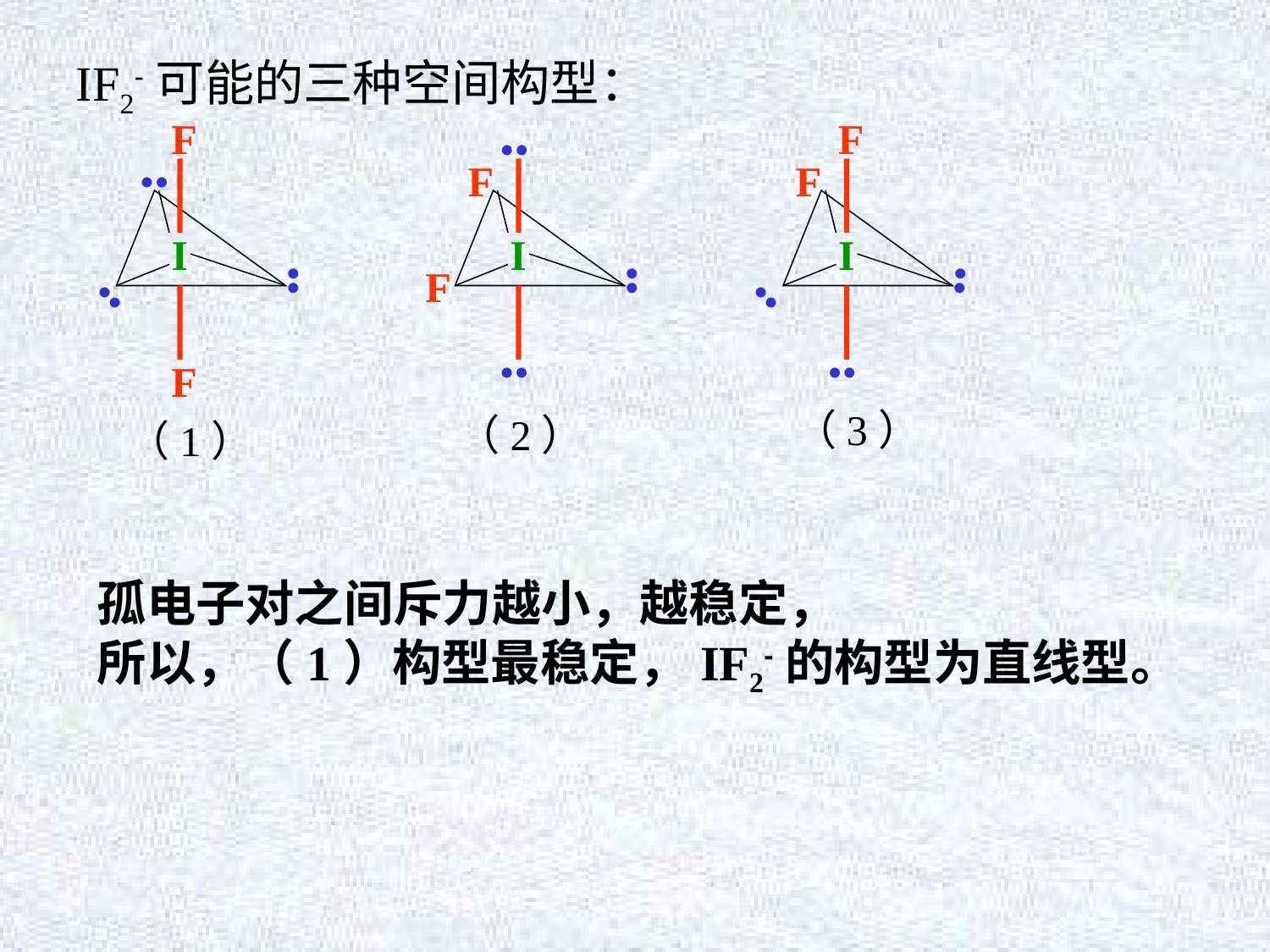

IF2-可能的三种空间构型：
F
••

I

••
••

F
（1）
F
F

I

••
••

••
（3）
••
F

I
F

••

••
（2）
孤电子对之间斥力越小，越稳定，
所以，（1）构型最稳定，IF2-的构型为直线型。